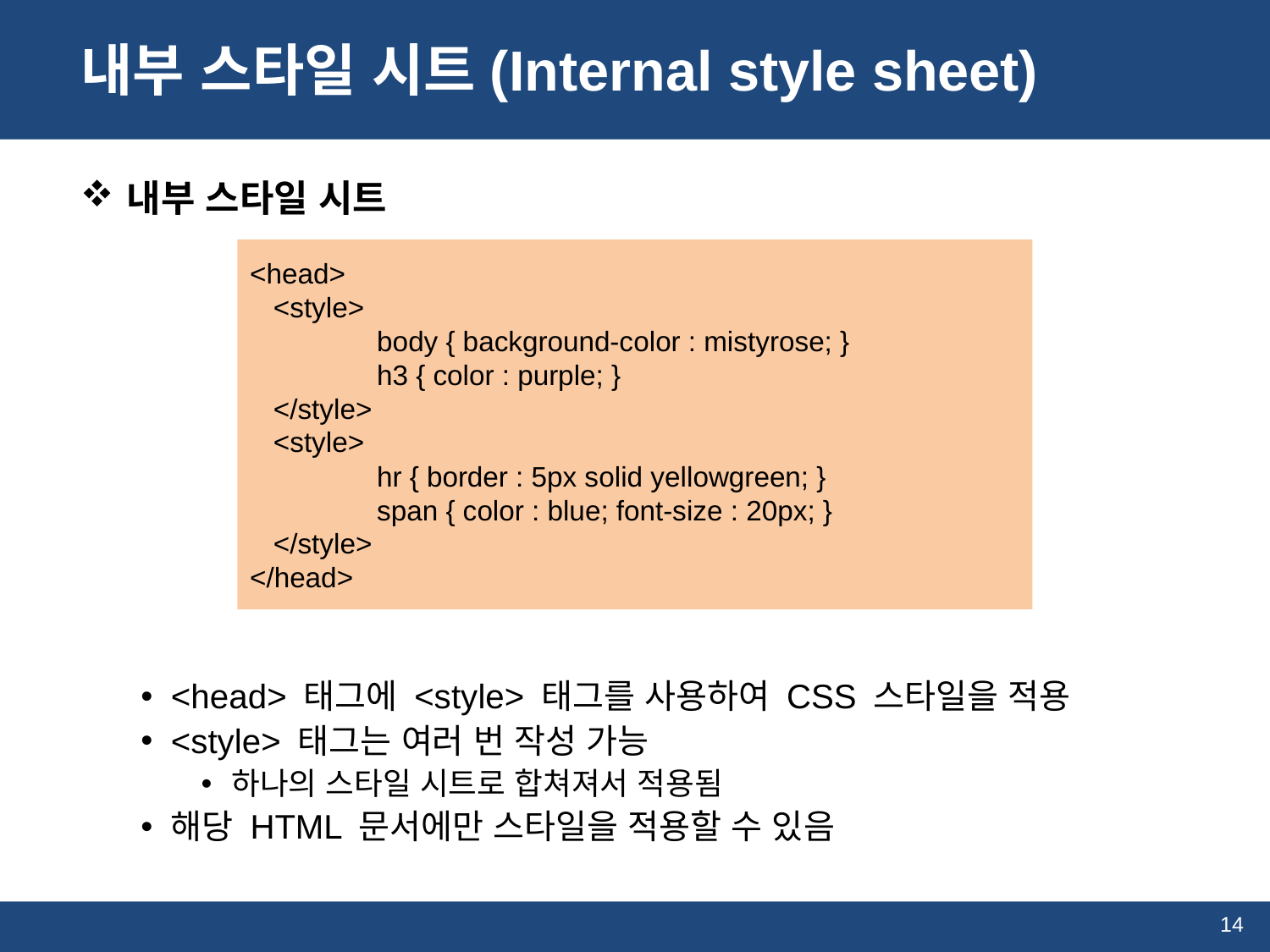

# 내부 스타일 시트(Internal style sheet)
 내부 스타일 시트

<head> 태그에 <style> 태그를 사용하여 CSS 스타일을 적용
<style> 태그는 여러 번 작성 가능
하나의 스타일 시트로 합쳐져서 적용됨
해당 HTML 문서에만 스타일을 적용할 수 있음
<head>
   <style>
	body { background-color : mistyrose; }
	h3 { color : purple; }
   </style>
   <style>
	hr { border : 5px solid yellowgreen; }
	span { color : blue; font-size : 20px; }
   </style>
</head>
14